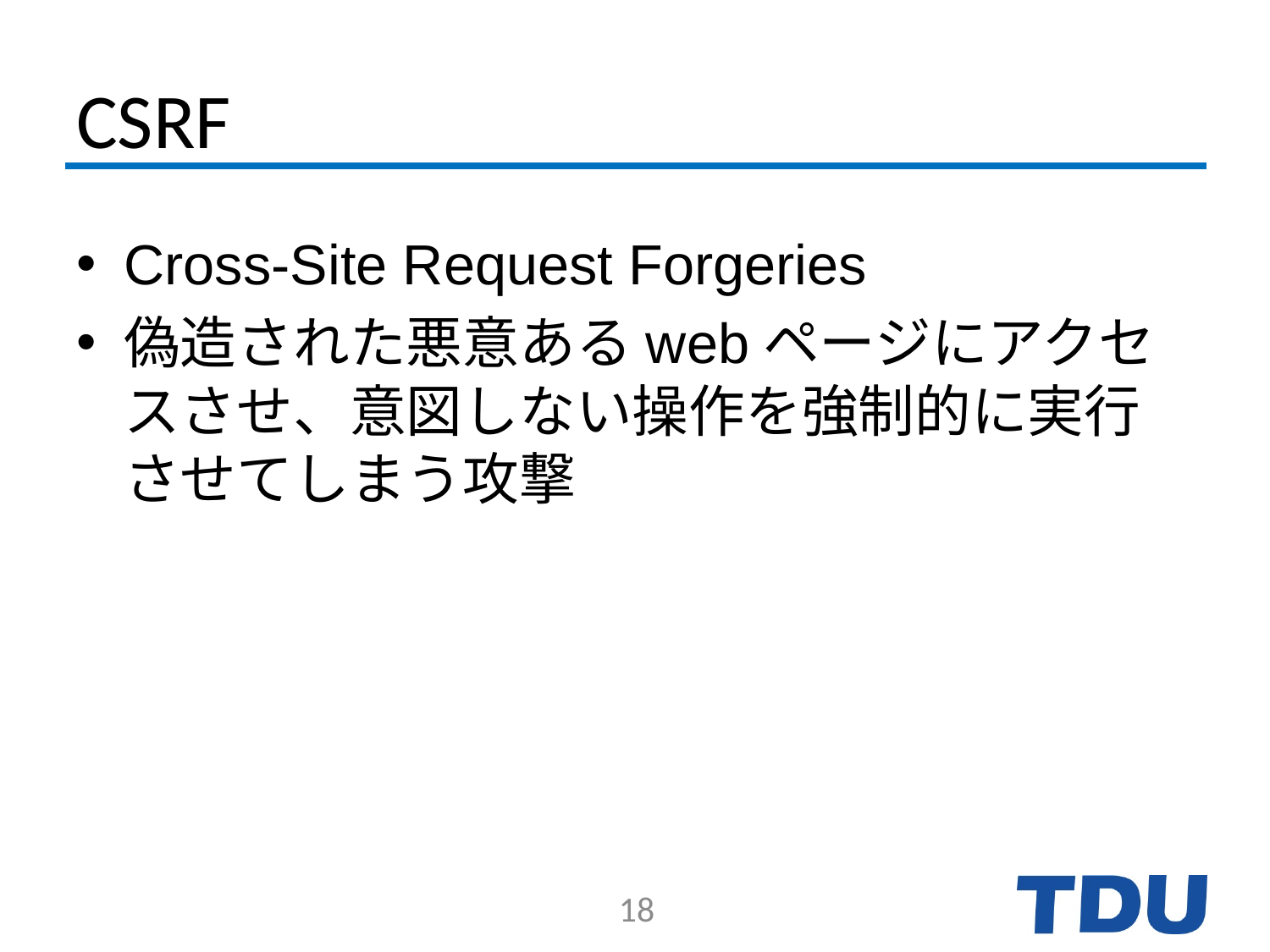

# CSRF
Cross-Site Request Forgeries
偽造された悪意あるwebページにアクセスさせ、意図しない操作を強制的に実行させてしまう攻撃
18